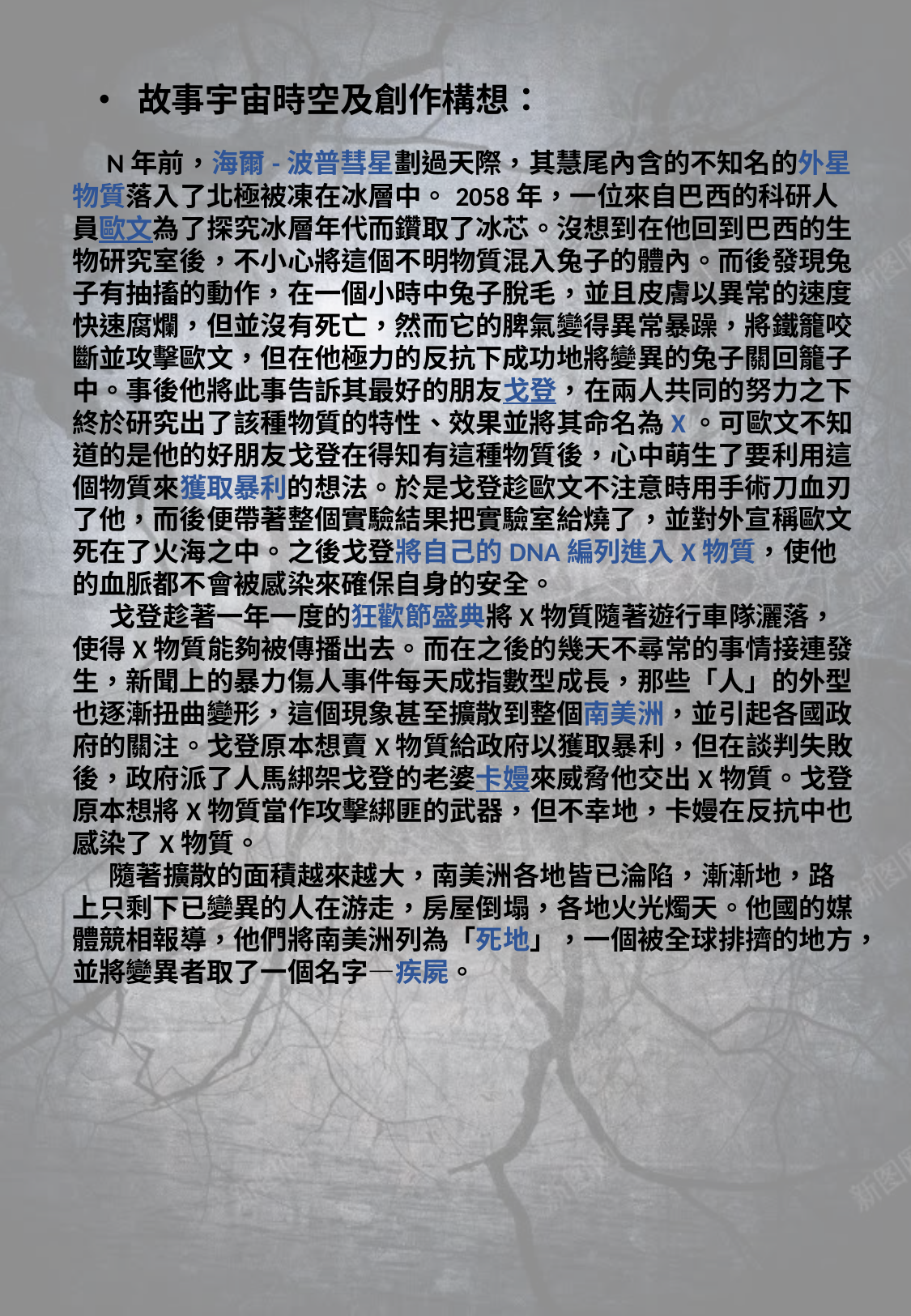

• 故事宇宙時空及創作構想：
     N年前，海爾-波普彗星劃過天際，其慧尾內含的不知名的外星物質落入了北極被凍在冰層中。2058年，一位來自巴西的科研人員歐文為了探究冰層年代而鑽取了冰芯。沒想到在他回到巴西的生物研究室後，不小心將這個不明物質混入兔子的體內。而後發現兔子有抽搐的動作，在一個小時中兔子脫毛，並且皮膚以異常的速度快速腐爛，但並沒有死亡，然而它的脾氣變得異常暴躁，將鐵籠咬斷並攻擊歐文，但在他極力的反抗下成功地將變異的兔子關回籠子中。事後他將此事告訴其最好的朋友戈登，在兩人共同的努力之下終於研究出了該種物質的特性、效果並將其命名為X。可歐文不知道的是他的好朋友戈登在得知有這種物質後，心中萌生了要利用這個物質來獲取暴利的想法。於是戈登趁歐文不注意時用手術刀血刃了他，而後便帶著整個實驗結果把實驗室給燒了，並對外宣稱歐文死在了火海之中。之後戈登將自己的DNA編列進入X物質，使他的血脈都不會被感染來確保自身的安全。
     戈登趁著一年一度的狂歡節盛典將X物質隨著遊行車隊灑落，使得X物質能夠被傳播出去。而在之後的幾天不尋常的事情接連發生，新聞上的暴力傷人事件每天成指數型成長，那些「人」的外型也逐漸扭曲變形，這個現象甚至擴散到整個南美洲，並引起各國政府的關注。戈登原本想賣X物質給政府以獲取暴利，但在談判失敗後，政府派了人馬綁架戈登的老婆卡嫚來威脅他交出X物質。戈登原本想將X物質當作攻擊綁匪的武器，但不幸地，卡嫚在反抗中也感染了X物質。
     隨著擴散的面積越來越大，南美洲各地皆已淪陷，漸漸地，路上只剩下已變異的人在游走，房屋倒塌，各地火光燭天。他國的媒體競相報導，他們將南美洲列為「死地」，一個被全球排擠的地方，並將變異者取了一個名字—疾屍。